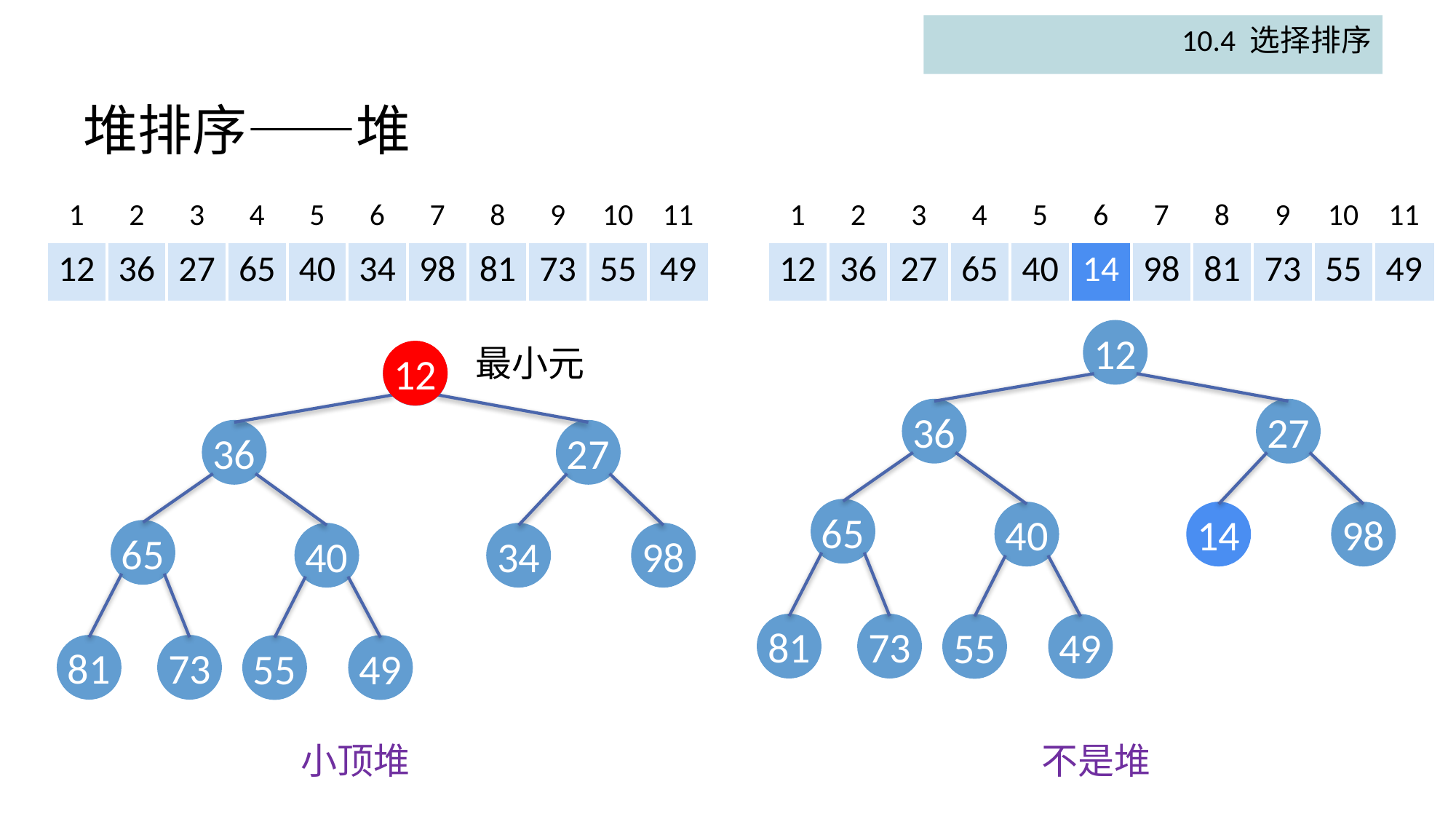

10.4 选择排序
# 堆排序——堆
| 1 | 2 | 3 | 4 | 5 | 6 | 7 | 8 | 9 | 10 | 11 |
| --- | --- | --- | --- | --- | --- | --- | --- | --- | --- | --- |
| 12 | 36 | 27 | 65 | 40 | 34 | 98 | 81 | 73 | 55 | 49 |
| 1 | 2 | 3 | 4 | 5 | 6 | 7 | 8 | 9 | 10 | 11 |
| --- | --- | --- | --- | --- | --- | --- | --- | --- | --- | --- |
| 12 | 36 | 27 | 65 | 40 | 14 | 98 | 81 | 73 | 55 | 49 |
12
36
27
65
40
14
98
81
73
55
49
最小元
12
12
36
27
65
40
34
98
81
73
55
49
小顶堆
不是堆